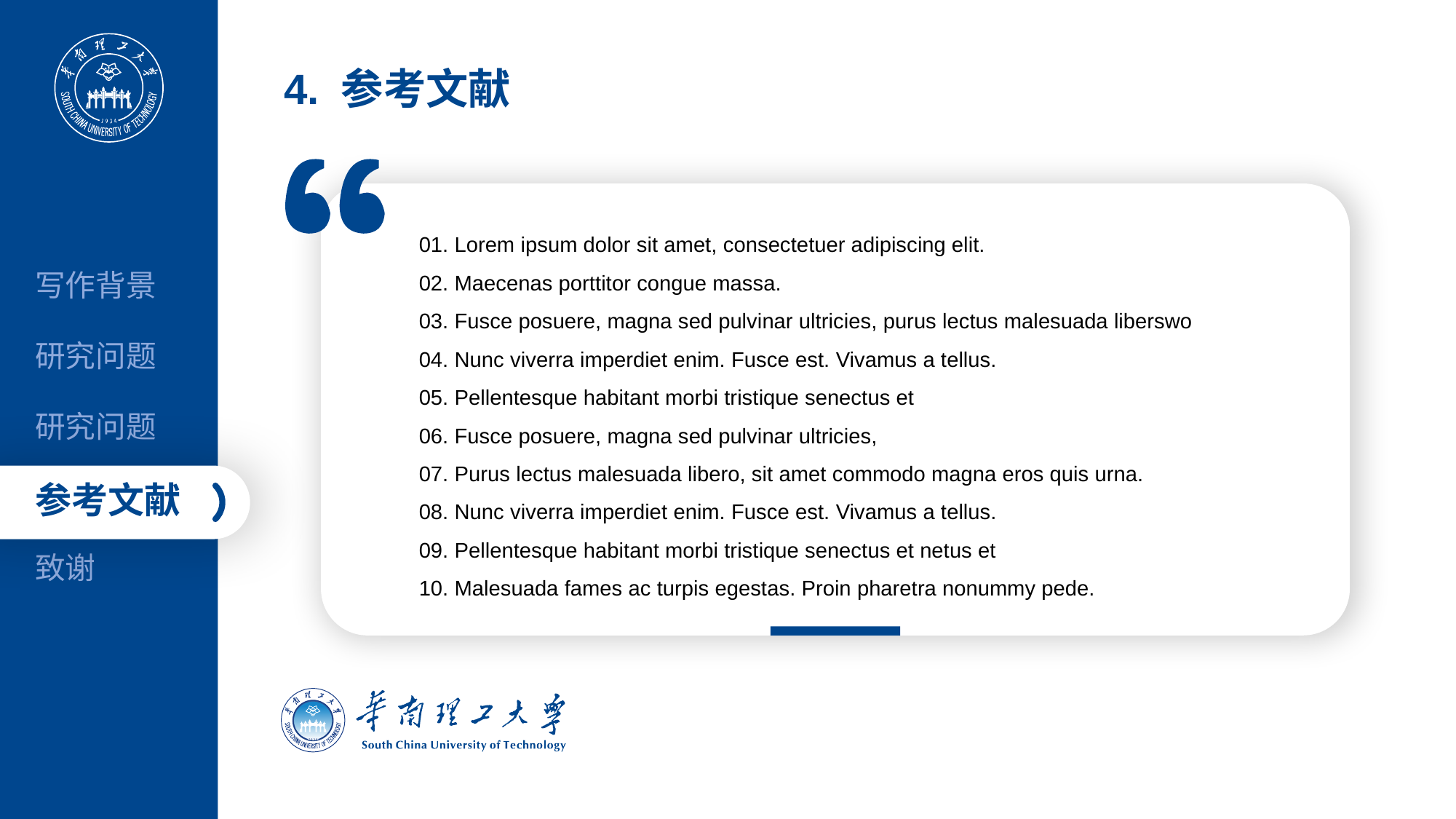

4. 参考文献

01. Lorem ipsum dolor sit amet, consectetuer adipiscing elit.
02. Maecenas porttitor congue massa.
03. Fusce posuere, magna sed pulvinar ultricies, purus lectus malesuada liberswo
04. Nunc viverra imperdiet enim. Fusce est. Vivamus a tellus.
05. Pellentesque habitant morbi tristique senectus et
06. Fusce posuere, magna sed pulvinar ultricies,
07. Purus lectus malesuada libero, sit amet commodo magna eros quis urna.
08. Nunc viverra imperdiet enim. Fusce est. Vivamus a tellus.
09. Pellentesque habitant morbi tristique senectus et netus et
10. Malesuada fames ac turpis egestas. Proin pharetra nonummy pede.
写作背景
研究问题
研究问题

参考文献

致谢